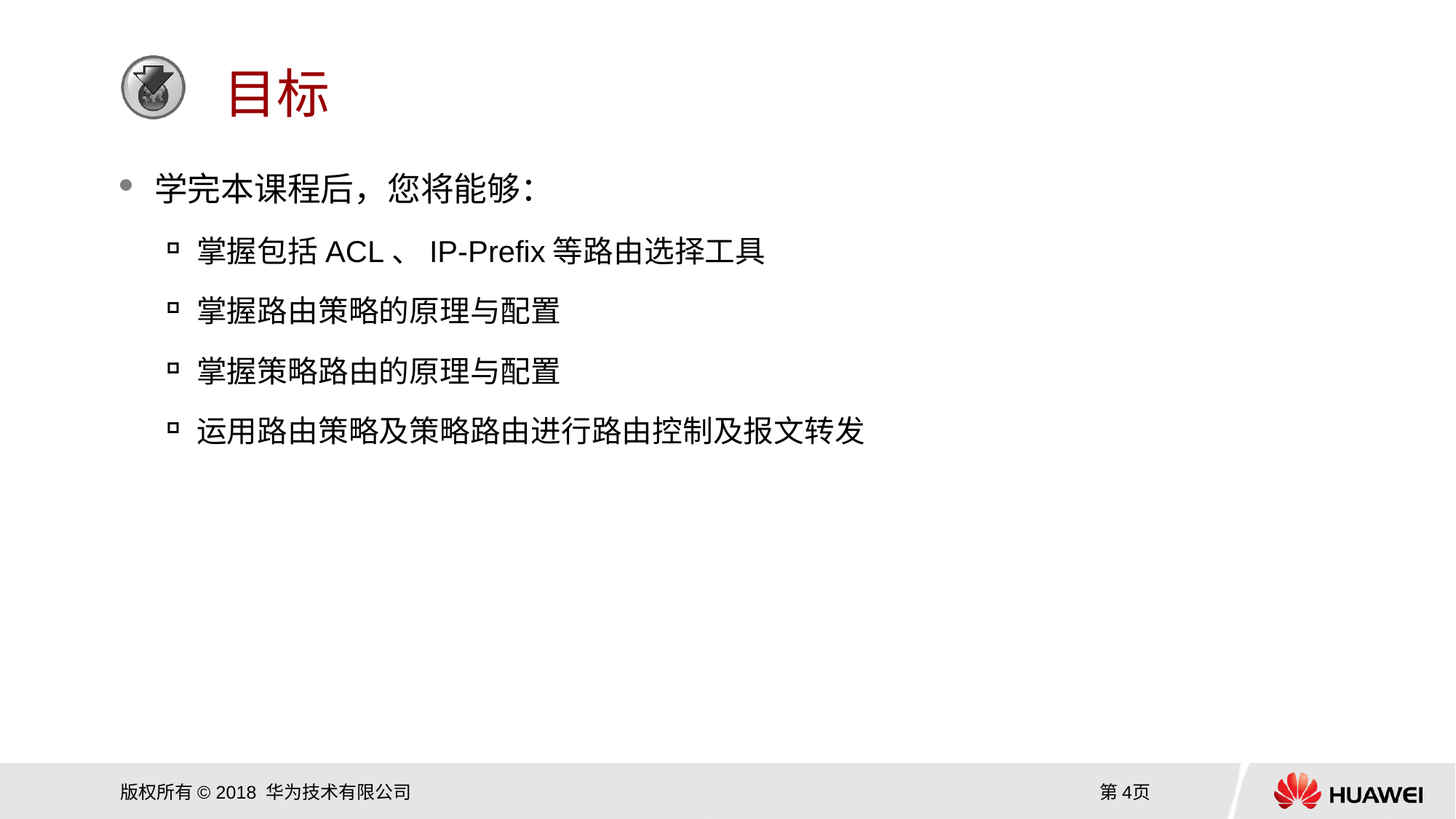

学完本课程后，您将能够：
掌握包括ACL、IP-Prefix等路由选择工具
掌握路由策略的原理与配置
掌握策略路由的原理与配置
运用路由策略及策略路由进行路由控制及报文转发